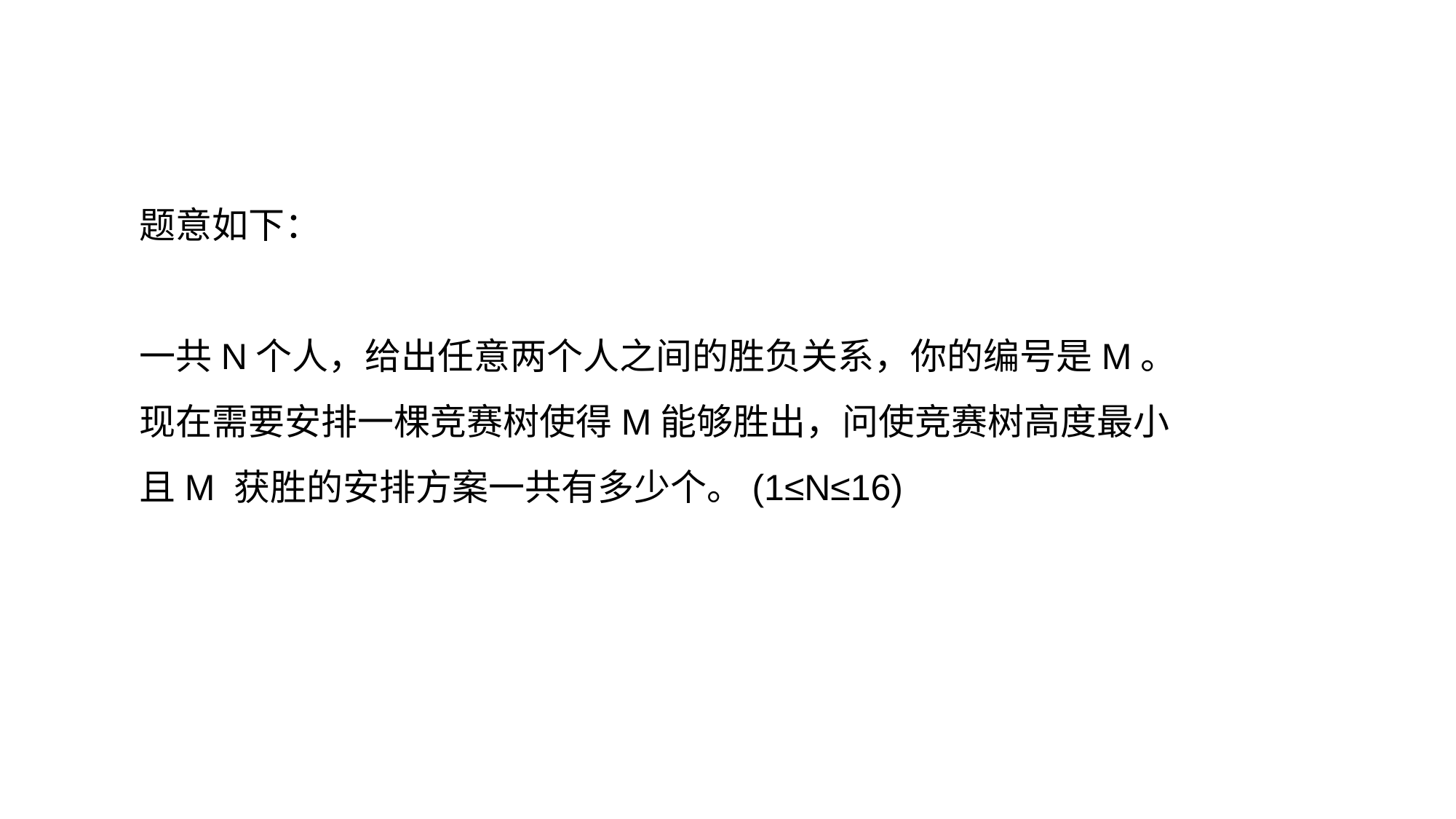

题意如下：

一共N个人，给出任意两个人之间的胜负关系，你的编号是M。现在需要安排一棵竞赛树使得M能够胜出，问使竞赛树高度最小且M 获胜的安排方案一共有多少个。(1≤N≤16)